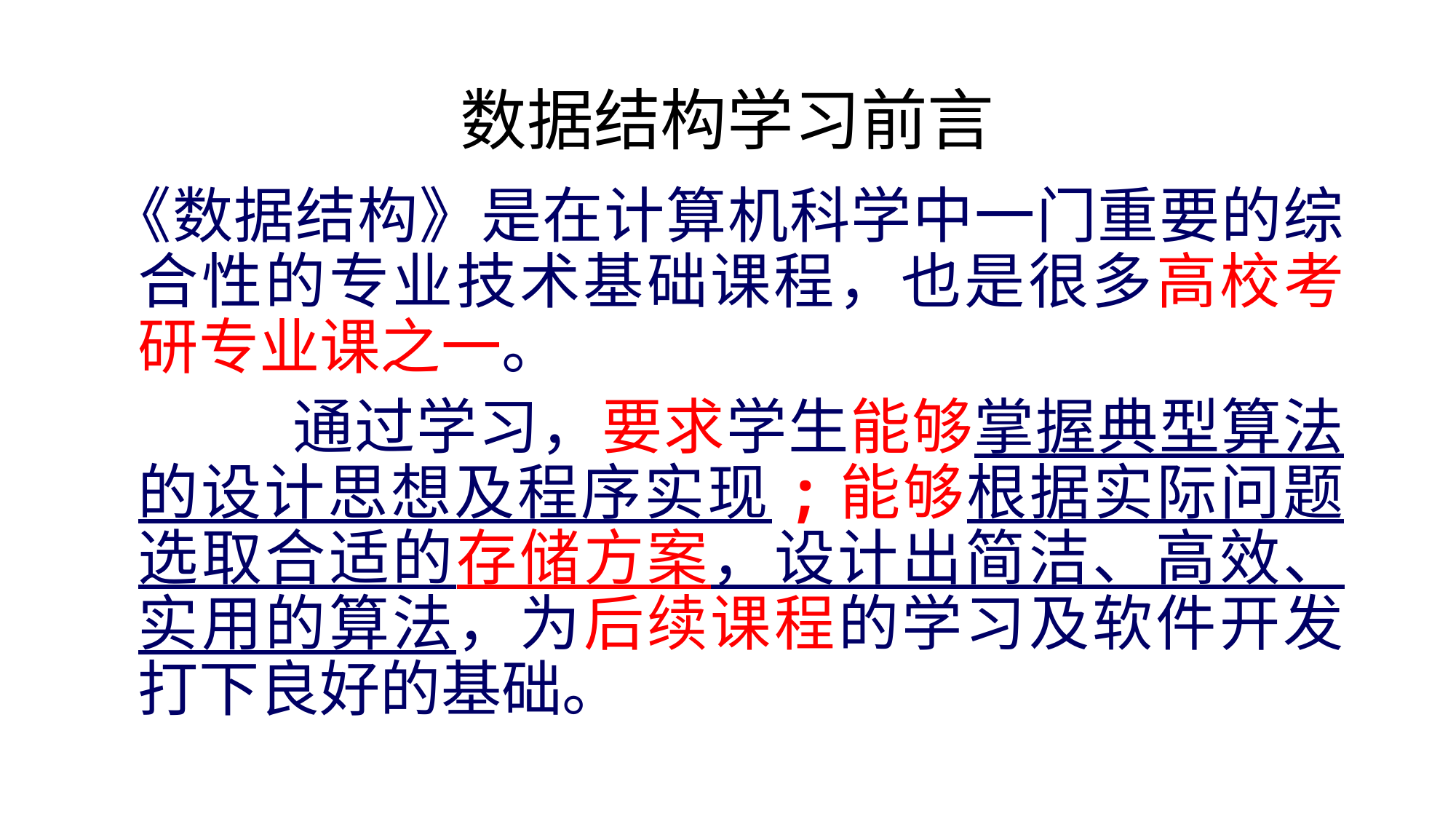

# 数据结构学习前言
《数据结构》是在计算机科学中一门重要的综合性的专业技术基础课程，也是很多高校考研专业课之一。
           通过学习，要求学生能够掌握典型算法的设计思想及程序实现;能够根据实际问题选取合适的存储方案，设计出简洁、高效、实用的算法，为后续课程的学习及软件开发打下良好的基础。